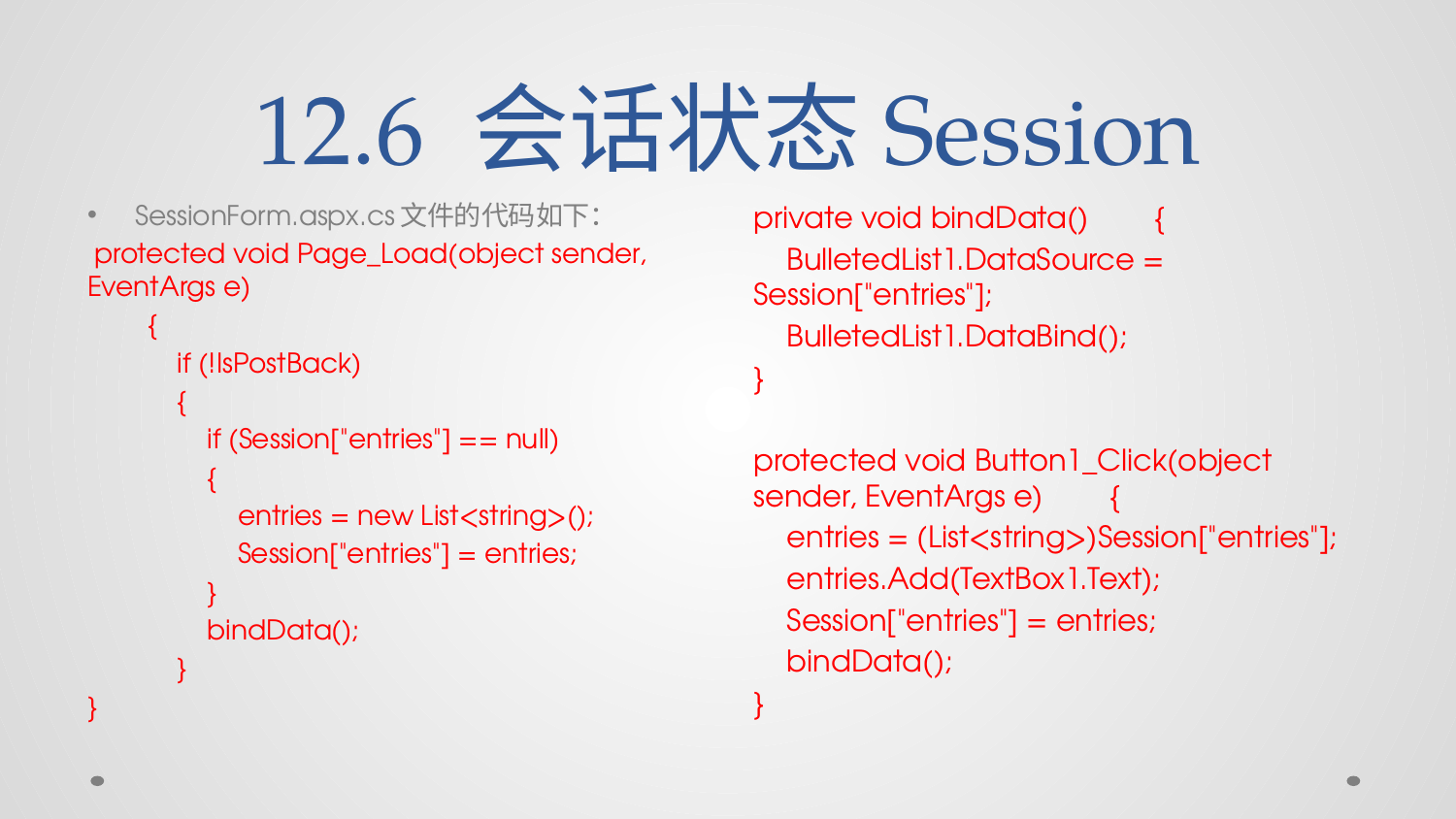

# 12.6 会话状态Session
SessionForm.aspx.cs文件的代码如下：
 protected void Page_Load(object sender, EventArgs e)
        {
            if (!IsPostBack)
            {
                if (Session["entries"] == null)
                {
                    entries = new List<string>();
                    Session["entries"] = entries;
                }
                bindData();
            }
}

private void bindData()        {
    BulletedList1.DataSource = Session["entries"];
    BulletedList1.DataBind();
}

protected void Button1_Click(object sender, EventArgs e)        {
    entries = (List<string>)Session["entries"];
    entries.Add(TextBox1.Text);
    Session["entries"] = entries;
    bindData();
}